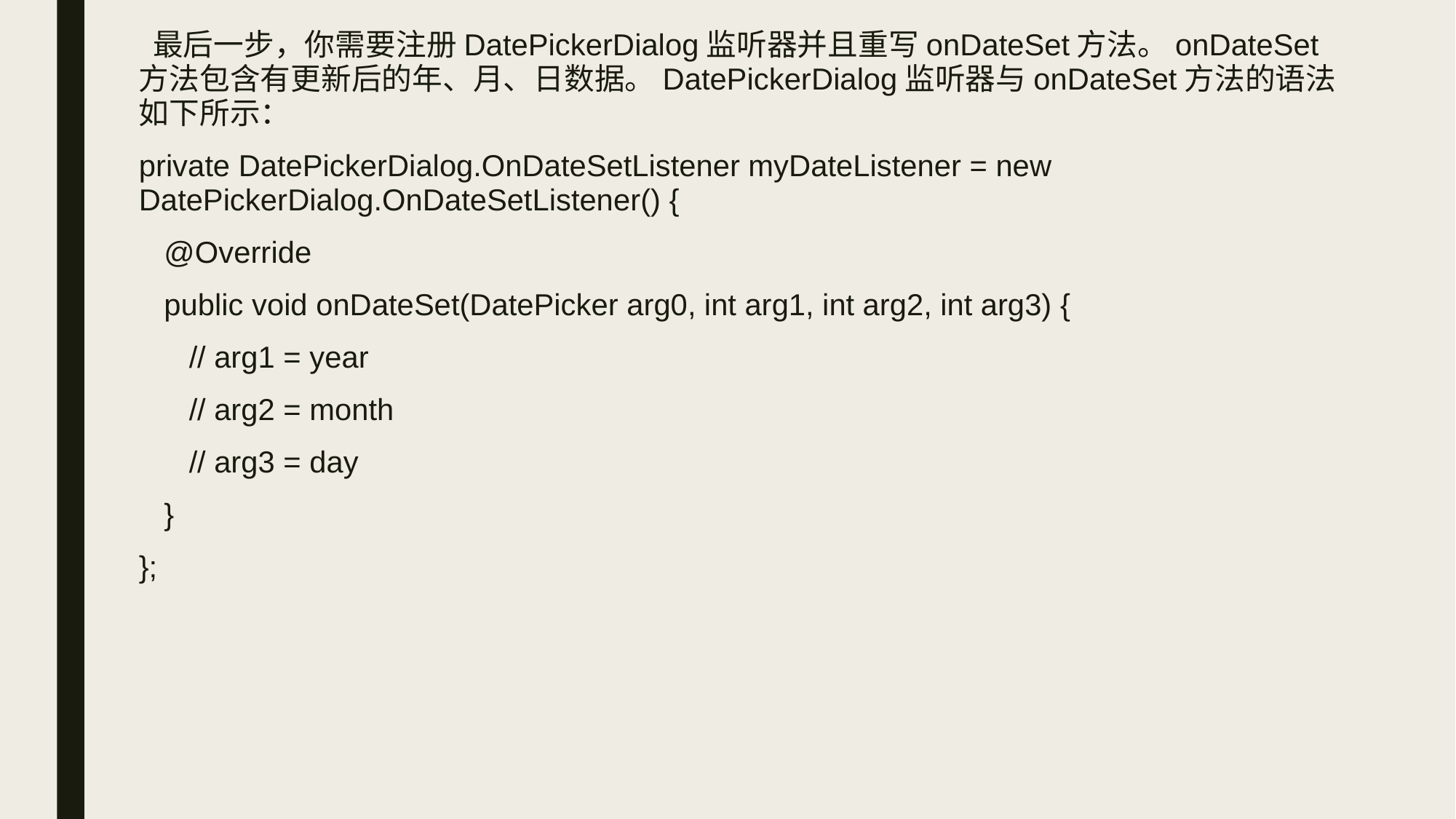

最后一步，你需要注册DatePickerDialog监听器并且重写onDateSet方法。onDateSet方法包含有更新后的年、月、日数据。DatePickerDialog监听器与onDateSet方法的语法如下所示：
private DatePickerDialog.OnDateSetListener myDateListener = new DatePickerDialog.OnDateSetListener() {
   @Override
   public void onDateSet(DatePicker arg0, int arg1, int arg2, int arg3) {
      // arg1 = year
      // arg2 = month
      // arg3 = day
   }
};